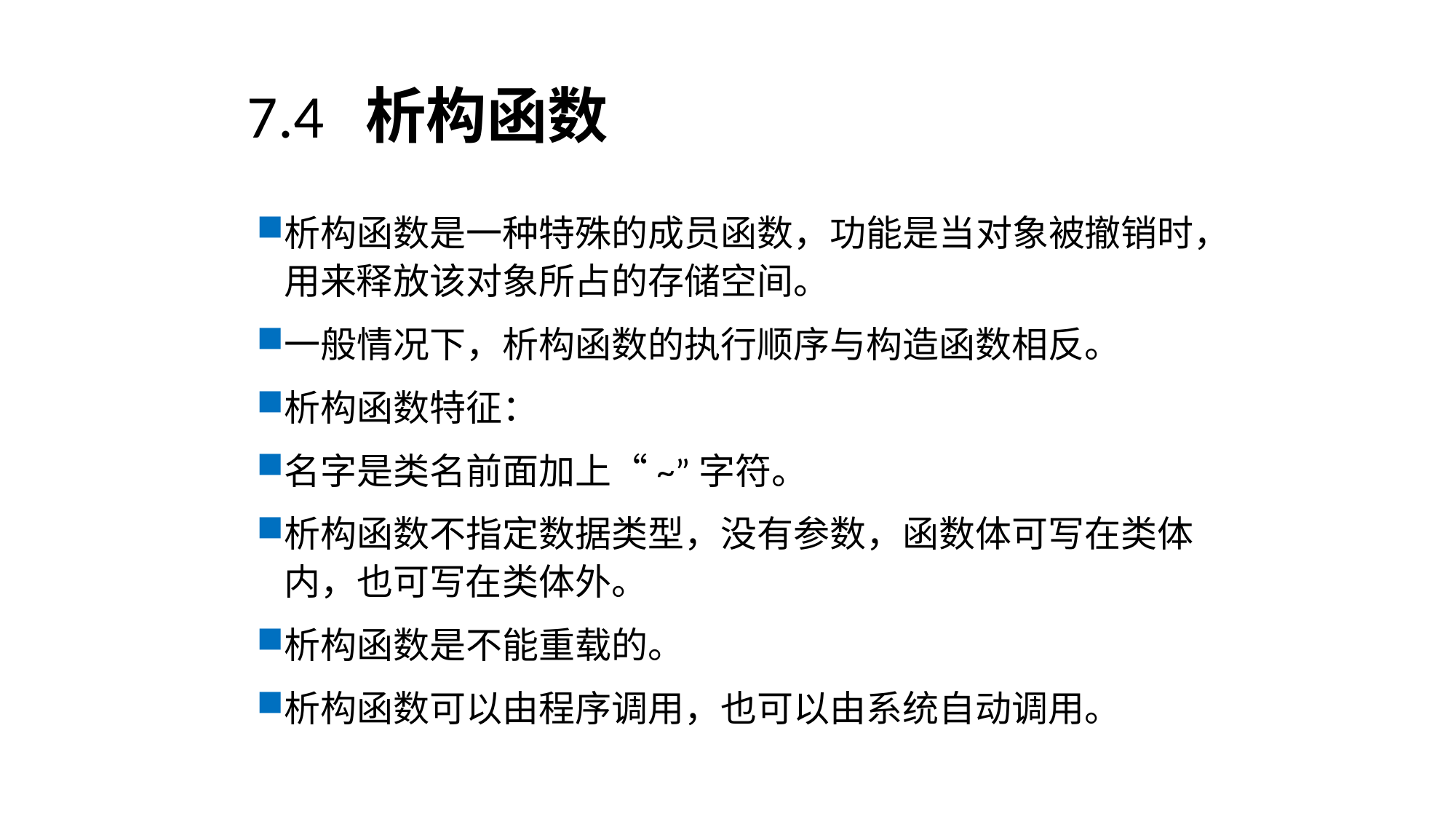

# 7.4  析构函数
析构函数是一种特殊的成员函数，功能是当对象被撤销时，用来释放该对象所占的存储空间。
一般情况下，析构函数的执行顺序与构造函数相反。
析构函数特征：
名字是类名前面加上“~”字符。
析构函数不指定数据类型，没有参数，函数体可写在类体内，也可写在类体外。
析构函数是不能重载的。
析构函数可以由程序调用，也可以由系统自动调用。